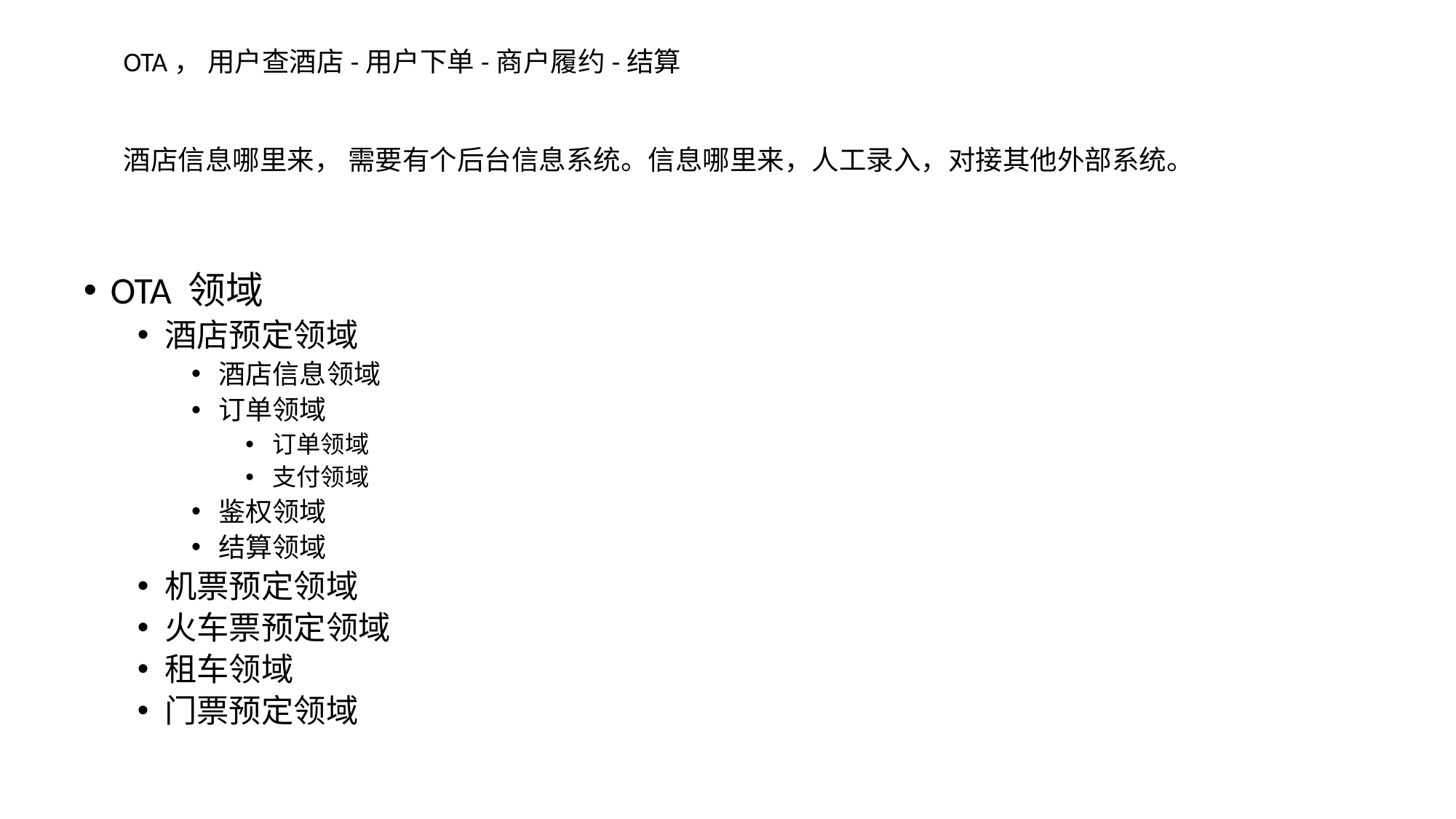

OTA， 用户查酒店-用户下单-商户履约-结算

酒店信息哪里来， 需要有个后台信息系统。信息哪里来，人工录入，对接其他外部系统。

OTA 领域
酒店预定领域
酒店信息领域
订单领域
订单领域
支付领域
鉴权领域
结算领域
机票预定领域
火车票预定领域
租车领域
门票预定领域